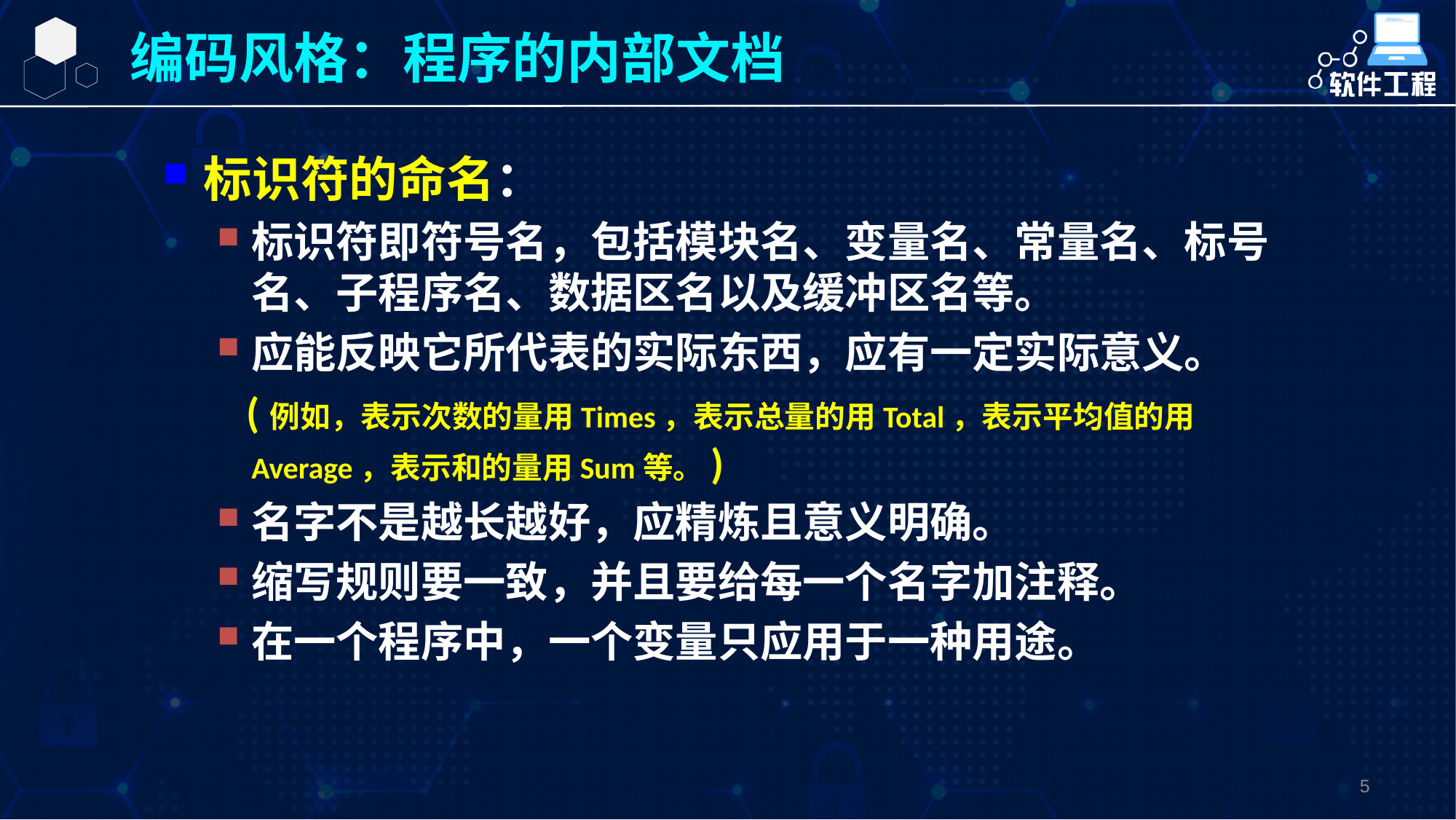

编码风格：程序的内部文档
标识符的命名：
标识符即符号名，包括模块名、变量名、常量名、标号名、子程序名、数据区名以及缓冲区名等。
应能反映它所代表的实际东西，应有一定实际意义。
   (例如，表示次数的量用Times，表示总量的用Total，表示平均值的用Average，表示和的量用Sum等。)
名字不是越长越好，应精炼且意义明确。
缩写规则要一致，并且要给每一个名字加注释。
在一个程序中，一个变量只应用于一种用途。
5